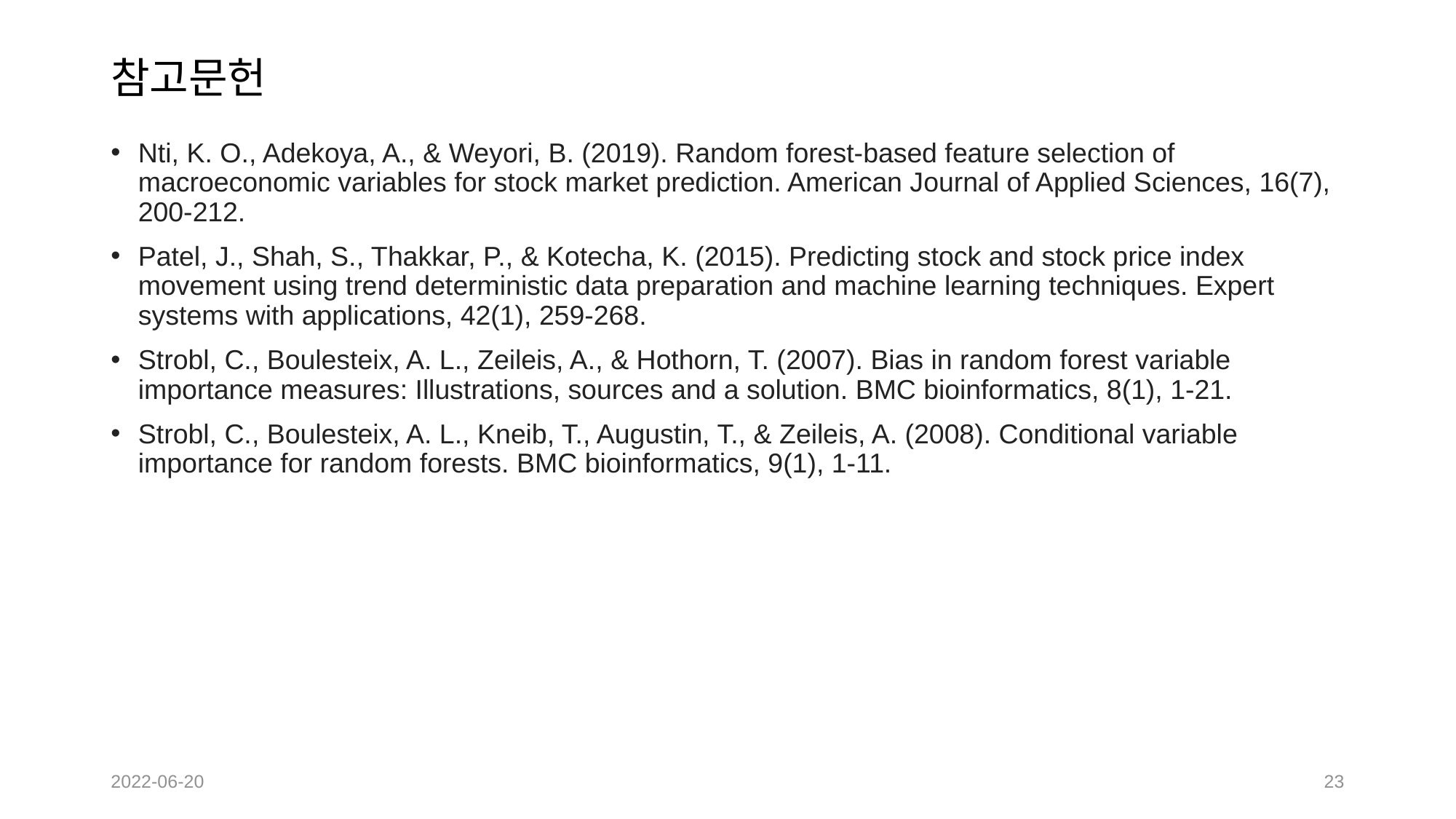

# 참고문헌
Nti, K. O., Adekoya, A., & Weyori, B. (2019). Random forest-based feature selection of macroeconomic variables for stock market prediction. American Journal of Applied Sciences, 16(7), 200-212.
Patel, J., Shah, S., Thakkar, P., & Kotecha, K. (2015). Predicting stock and stock price index movement using trend deterministic data preparation and machine learning techniques. Expert systems with applications, 42(1), 259-268.
Strobl, C., Boulesteix, A. L., Zeileis, A., & Hothorn, T. (2007). Bias in random forest variable importance measures: Illustrations, sources and a solution. BMC bioinformatics, 8(1), 1-21.
Strobl, C., Boulesteix, A. L., Kneib, T., Augustin, T., & Zeileis, A. (2008). Conditional variable importance for random forests. BMC bioinformatics, 9(1), 1-11.

2022-06-20
23